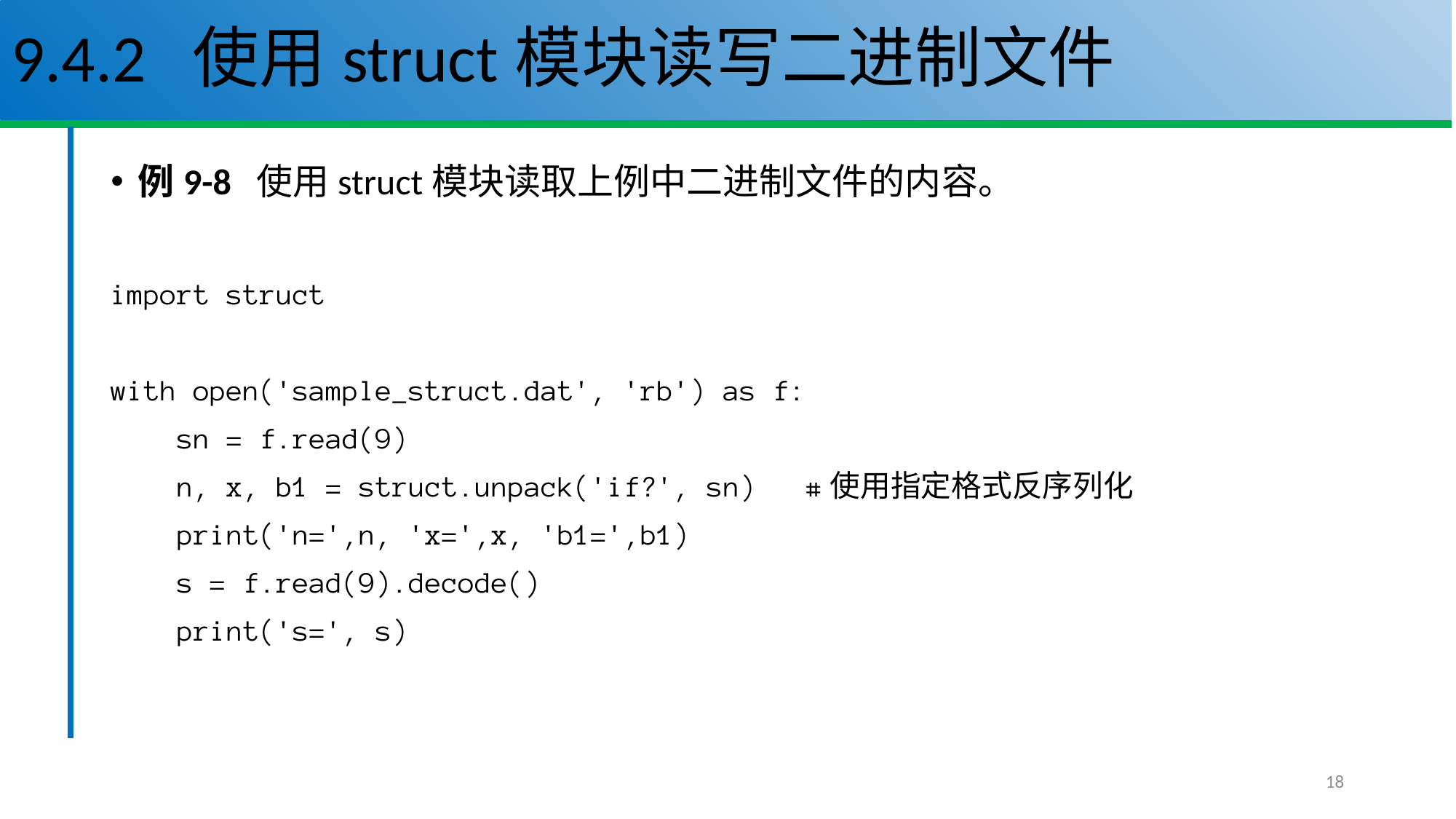

# 9.4.2  使用struct模块读写二进制文件
例9-8  使用struct模块读取上例中二进制文件的内容。

import struct

with open('sample_struct.dat', 'rb') as f:
    sn = f.read(9)
    n, x, b1 = struct.unpack('if?', sn)   #使用指定格式反序列化
    print('n=',n, 'x=',x, 'b1=',b1)
    s = f.read(9).decode()
    print('s=', s)
18